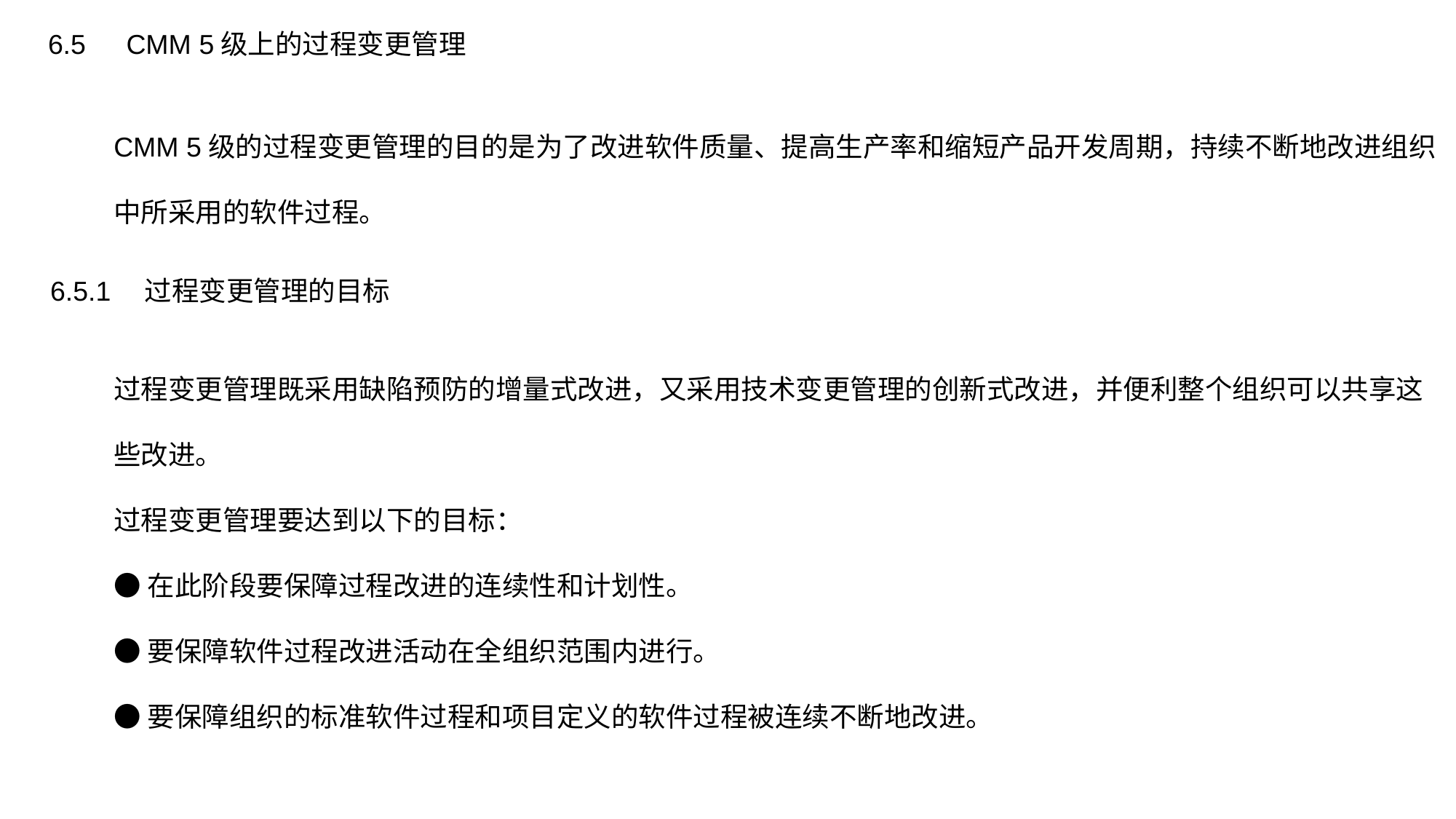

6.5　CMM 5级上的过程变更管理
CMM 5级的过程变更管理的目的是为了改进软件质量、提高生产率和缩短产品开发周期，持续不断地改进组织中所采用的软件过程。
6.5.1　过程变更管理的目标
过程变更管理既采用缺陷预防的增量式改进，又采用技术变更管理的创新式改进，并便利整个组织可以共享这些改进。
过程变更管理要达到以下的目标：
●在此阶段要保障过程改进的连续性和计划性。
●要保障软件过程改进活动在全组织范围内进行。
●要保障组织的标准软件过程和项目定义的软件过程被连续不断地改进。